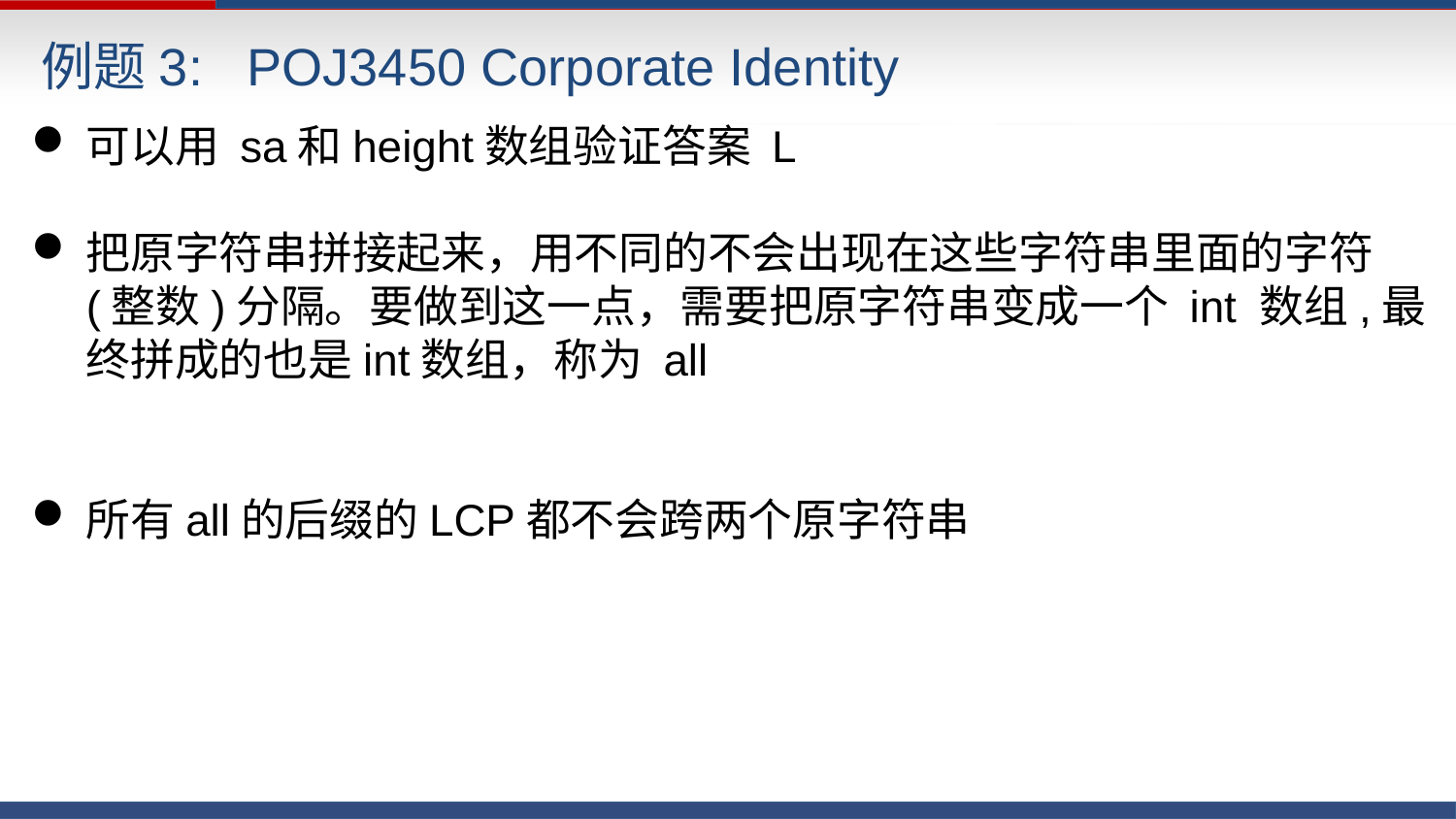

例题3:   POJ3450 Corporate Identity
可以用 sa和height数组验证答案 L

把原字符串拼接起来，用不同的不会出现在这些字符串里面的字符(整数)分隔。要做到这一点，需要把原字符串变成一个 int 数组,最终拼成的也是int数组，称为 all

所有all的后缀的LCP都不会跨两个原字符串